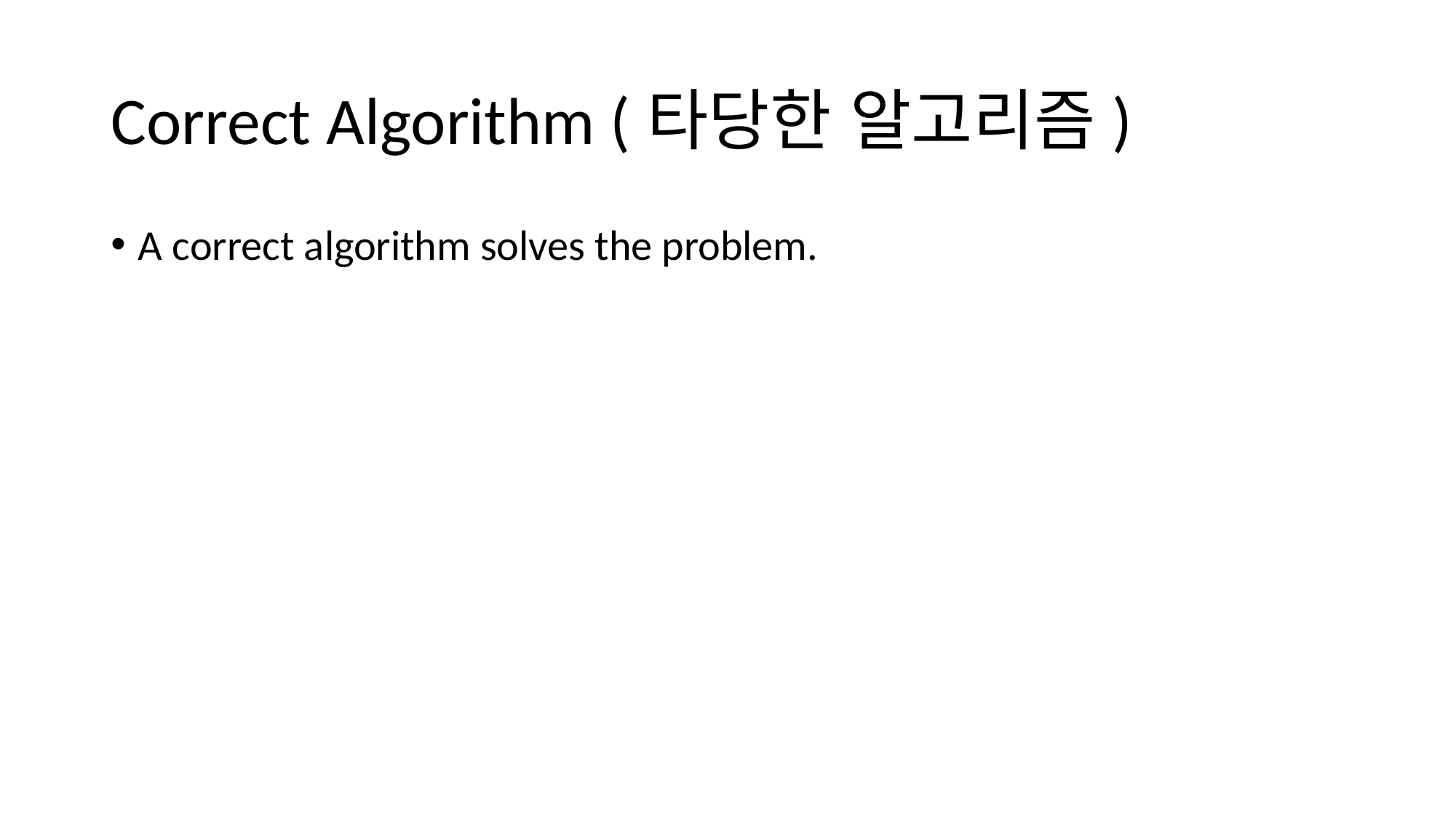

# Correct Algorithm (타당한 알고리즘)
A correct algorithm solves the problem.